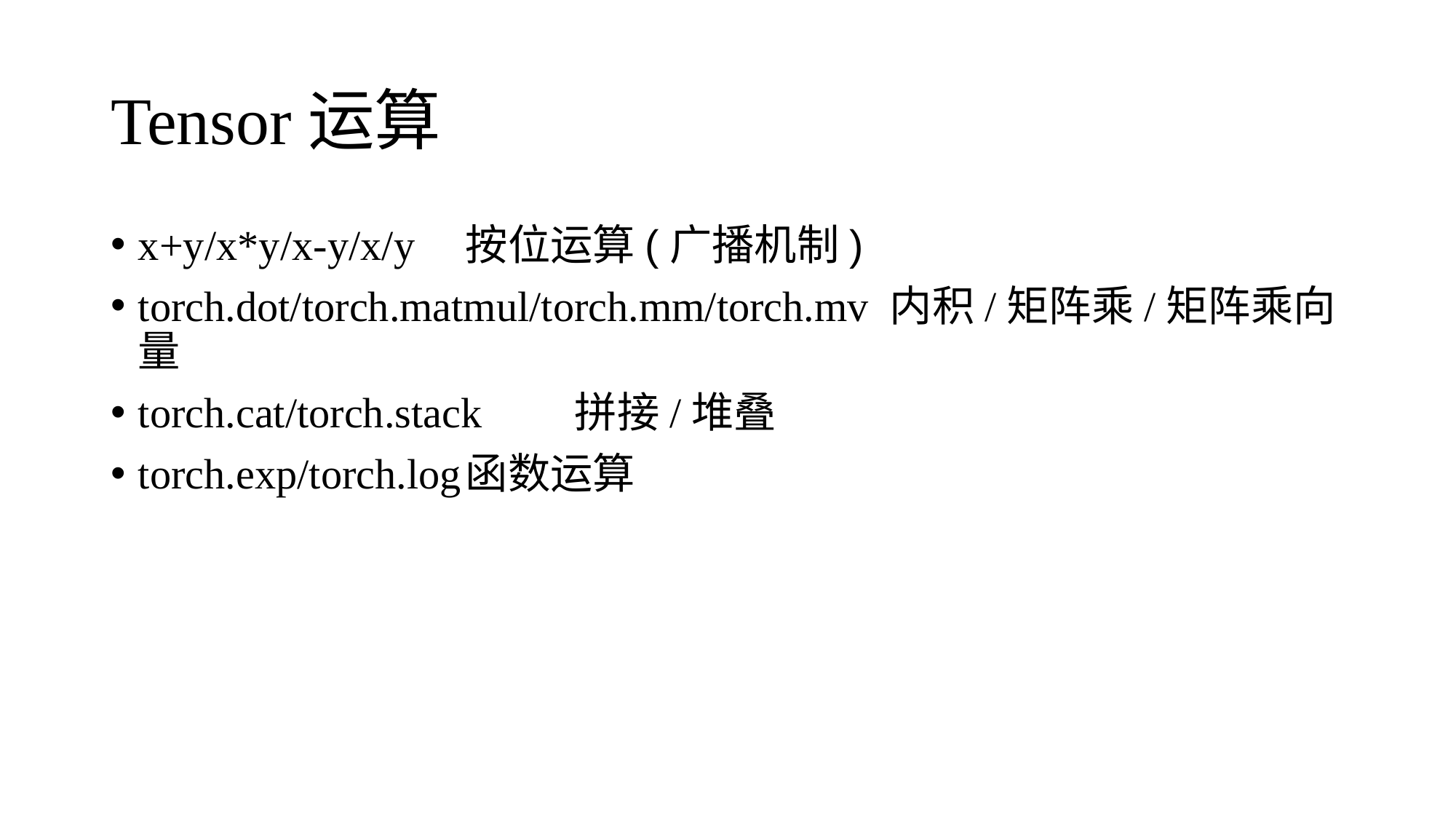

# Tensor运算
x+y/x*y/x-y/x/y	按位运算(广播机制)
torch.dot/torch.matmul/torch.mm/torch.mv 内积/矩阵乘/矩阵乘向量
torch.cat/torch.stack	拼接/堆叠
torch.exp/torch.log	函数运算